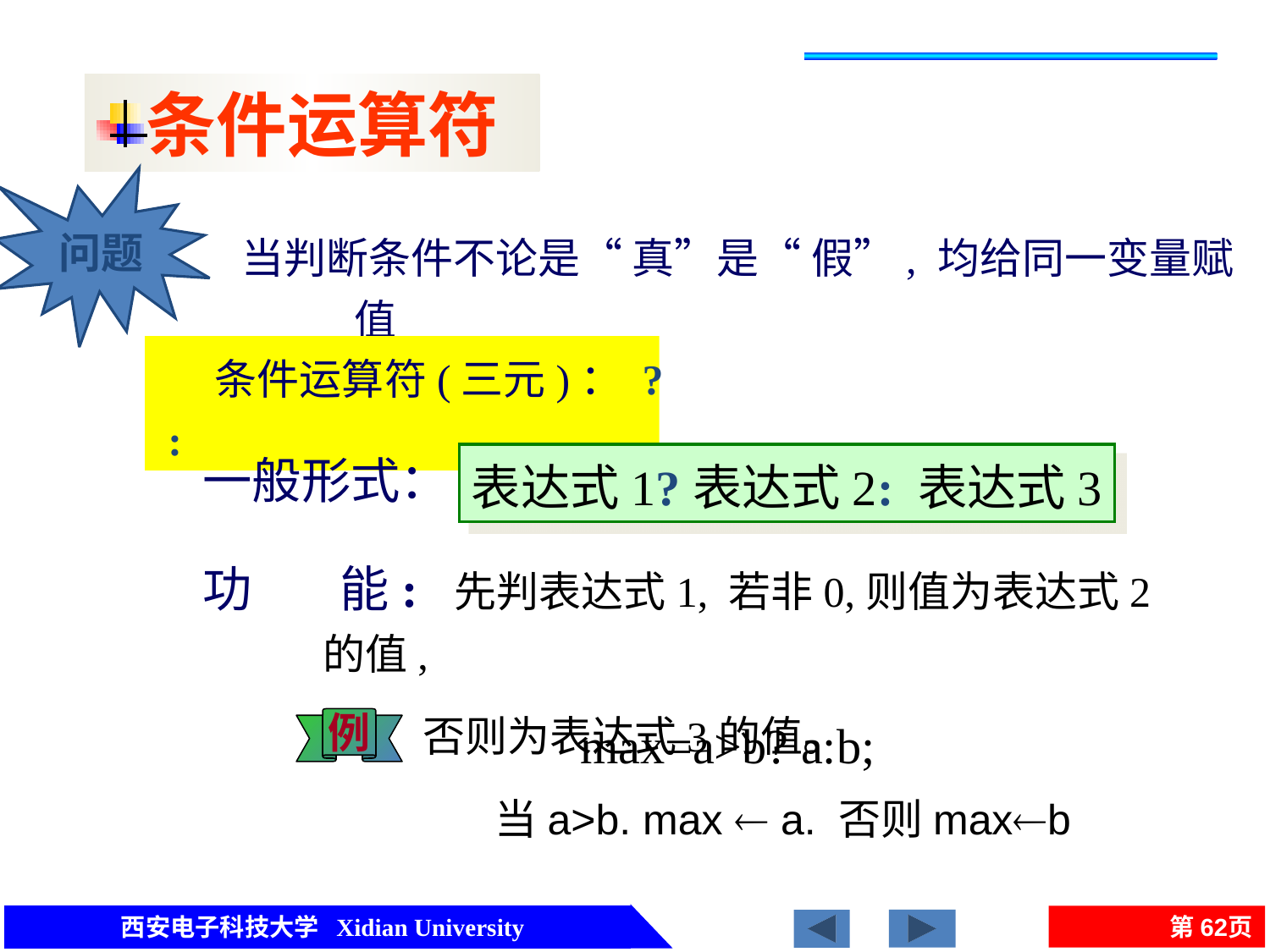

条件运算符
问题
 当判断条件不论是“ 真”是“ 假”, 均给同一变量赋值
     条件运算符(三元)： ? :
表达式1?表达式2: 表达式3
一般形式：
功        能:  先判表达式1, 若非0,则值为表达式2的值,
                      否则为表达式3的值。
例
          max=a>b? a:b;
当a>b. max ← a. 否则max←b